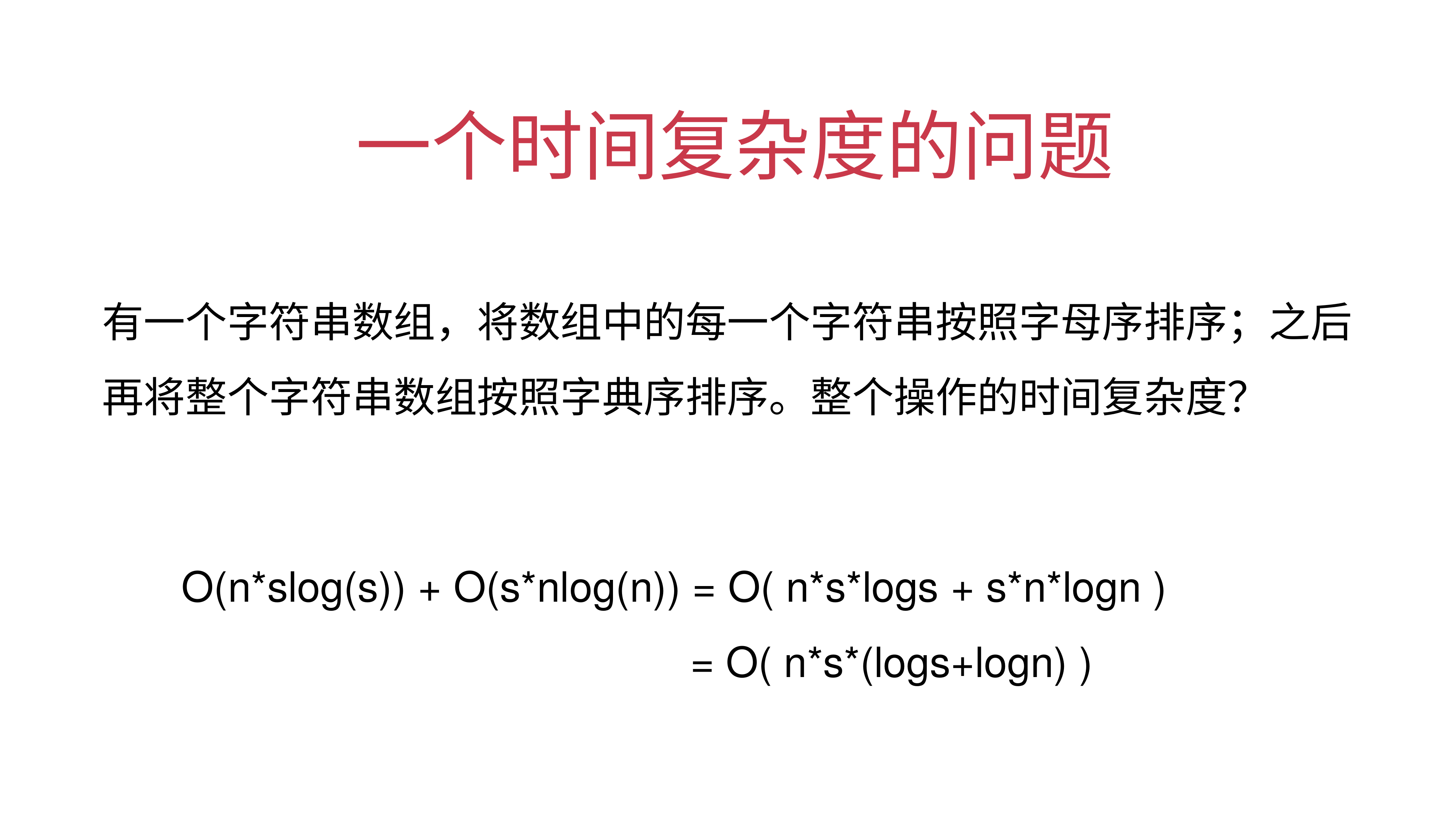

# 一个时间复杂度的问题
有一个字符串数组，将数组中的每一个字符串按照字母序排序；之后再将整个字符串数组按照字典序排序。整个操作的时间复杂度？
O(n*slog(s)) + O(s*nlog(n)) = O( n*s*logs + s*n*logn )
                                            = O( n*s*(logs+logn) )